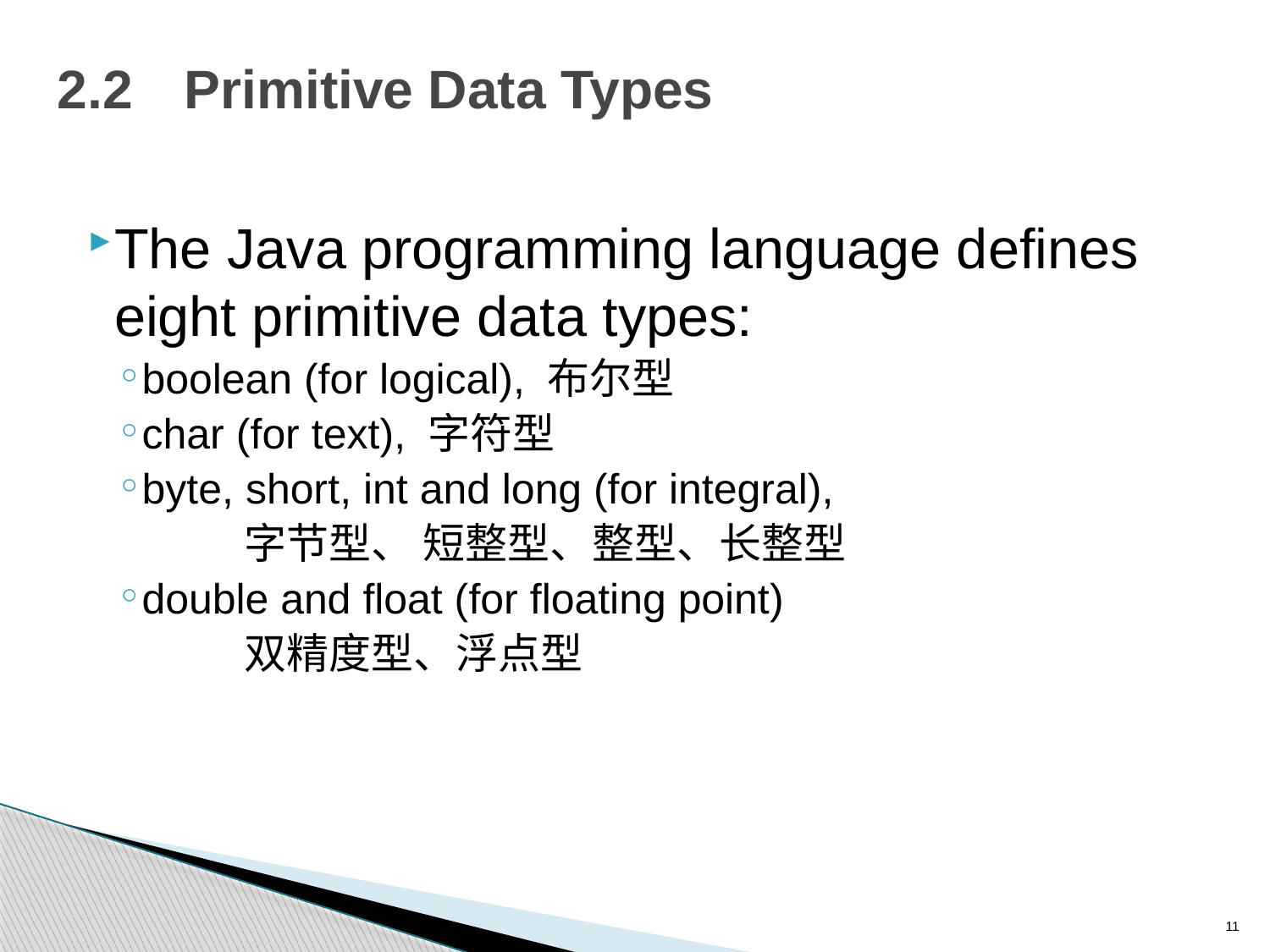

# 2.2	Primitive Data Types
The Java programming language defines eight primitive data types:
boolean (for logical), 布尔型
char (for text), 字符型
byte, short, int and long (for integral),
	字节型、 短整型、整型、长整型
double and float (for floating point)
	双精度型、浮点型
11